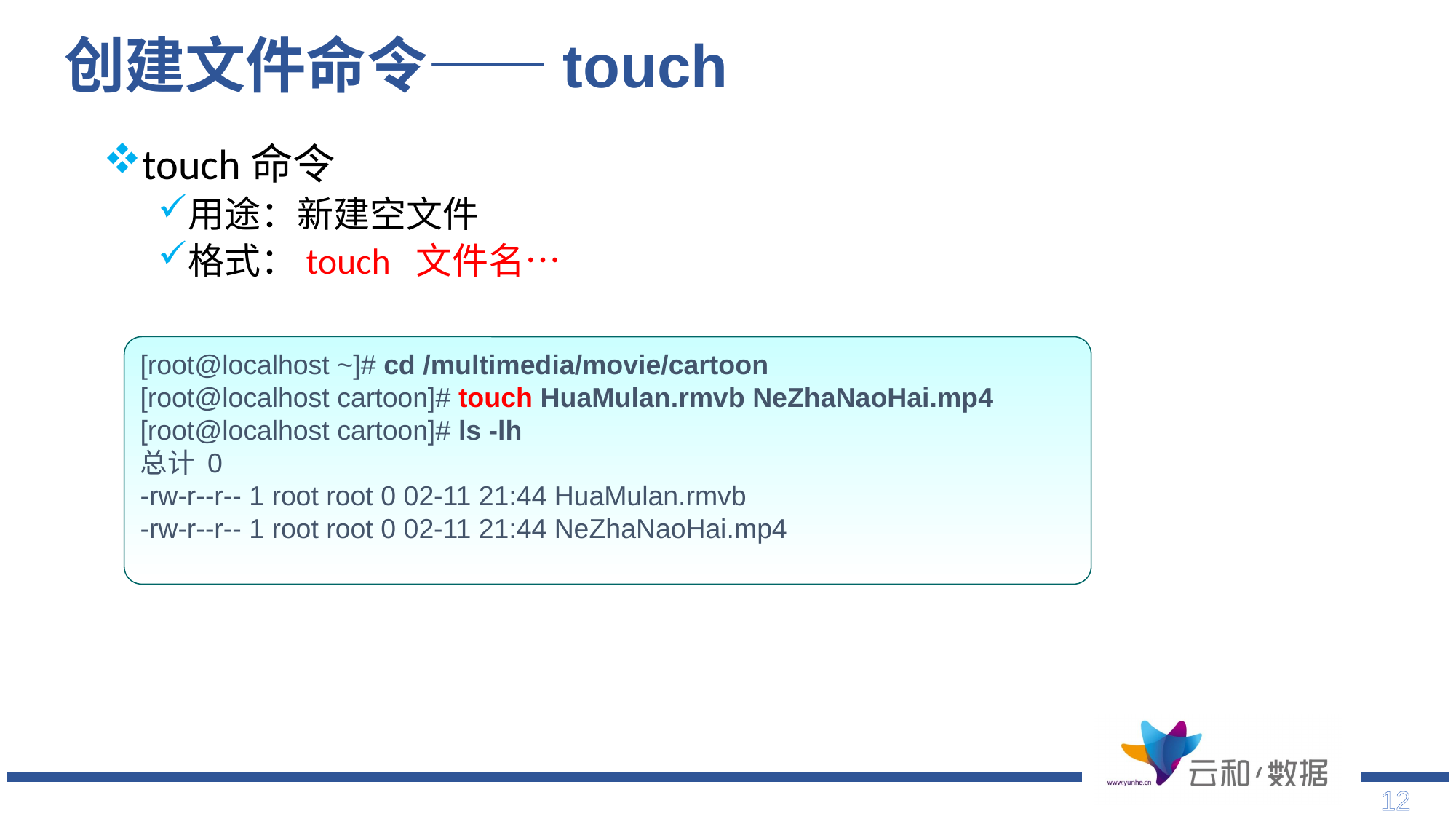

# 创建文件命令——touch
touch命令
用途：新建空文件
格式：touch  文件名…

[root@localhost ~]# cd /multimedia/movie/cartoon
[root@localhost cartoon]# touch HuaMulan.rmvb NeZhaNaoHai.mp4
[root@localhost cartoon]# ls -lh
总计 0
-rw-r--r-- 1 root root 0 02-11 21:44 HuaMulan.rmvb
-rw-r--r-- 1 root root 0 02-11 21:44 NeZhaNaoHai.mp4